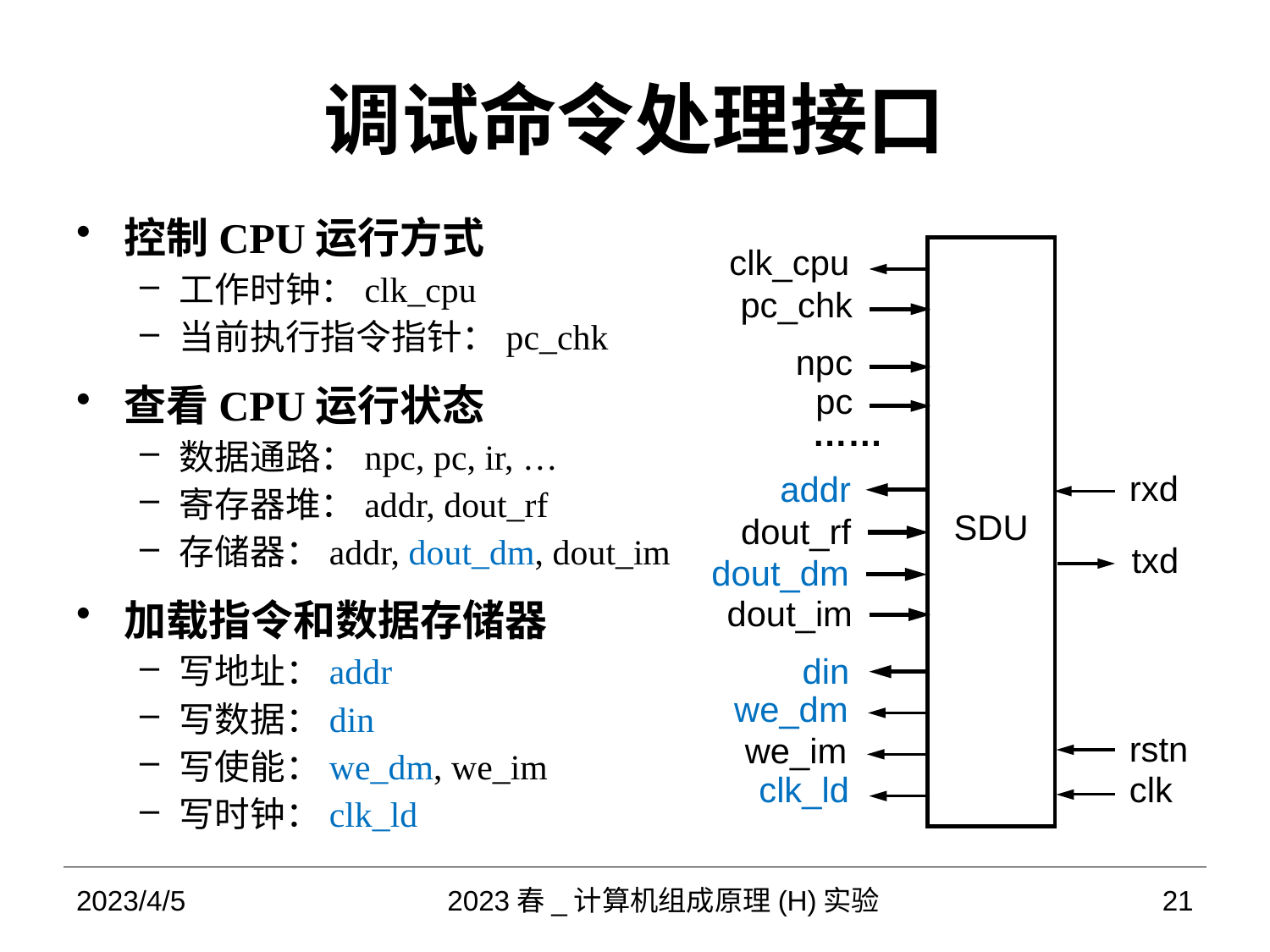

# 调试命令处理接口
控制CPU运行方式
工作时钟：clk_cpu
当前执行指令指针：pc_chk
查看CPU运行状态
数据通路：npc, pc, ir, …
寄存器堆：addr, dout_rf
存储器：addr, dout_dm, dout_im
加载指令和数据存储器
写地址：addr
写数据：din
写使能：we_dm, we_im
写时钟：clk_ld

SDU
clk_cpu
pc_chk
npc
pc
……
rxd
addr
dout_rf
txd
dout_dm
dout_im
din
we_dm
we_im
clk_ld
rstn
clk
2023/4/5
2023春_计算机组成原理(H)实验
21